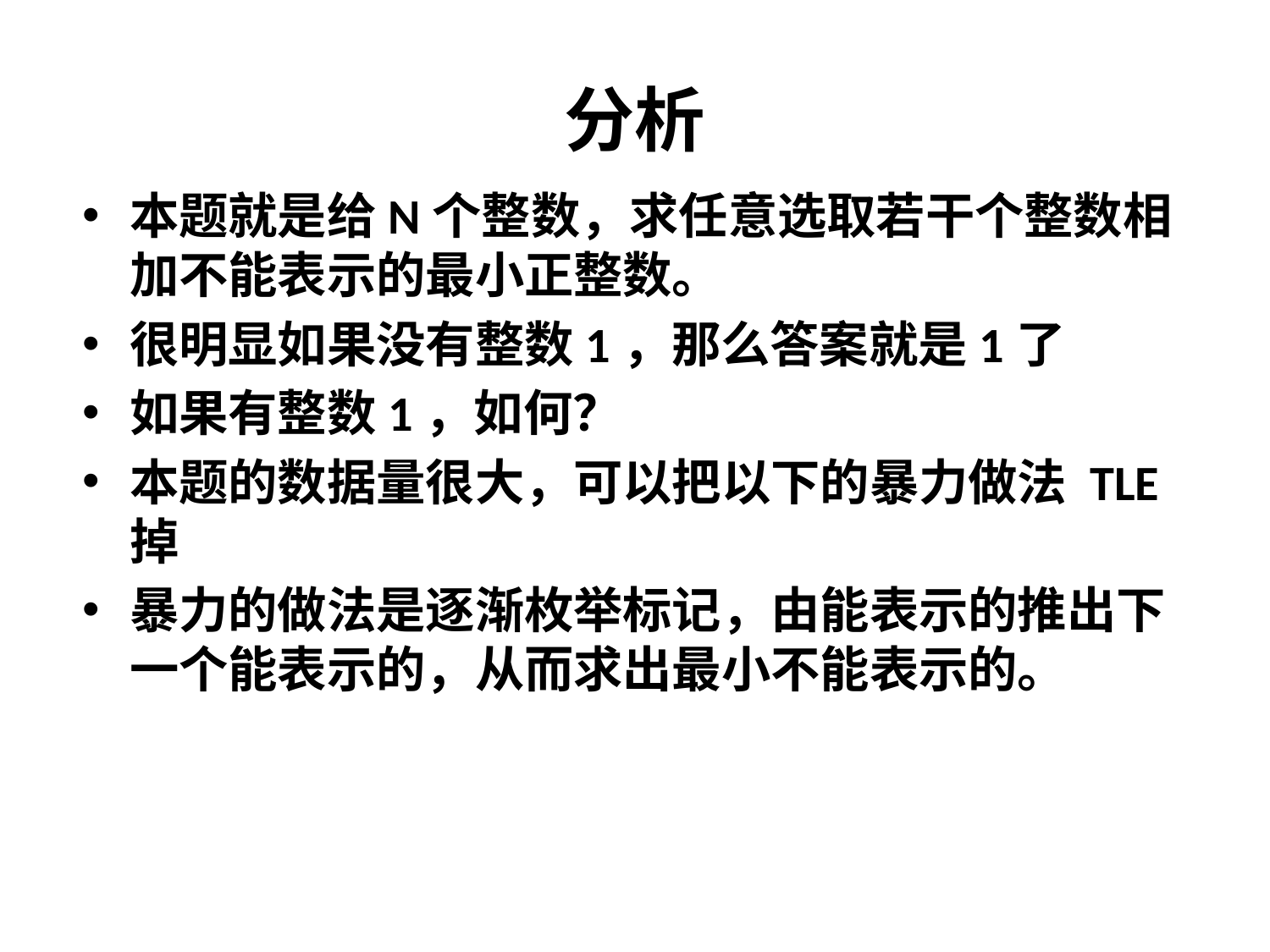

# 分析
本题就是给N个整数，求任意选取若干个整数相加不能表示的最小正整数。
很明显如果没有整数1，那么答案就是1了
如果有整数1，如何？
本题的数据量很大，可以把以下的暴力做法 TLE掉
暴力的做法是逐渐枚举标记，由能表示的推出下一个能表示的，从而求出最小不能表示的。